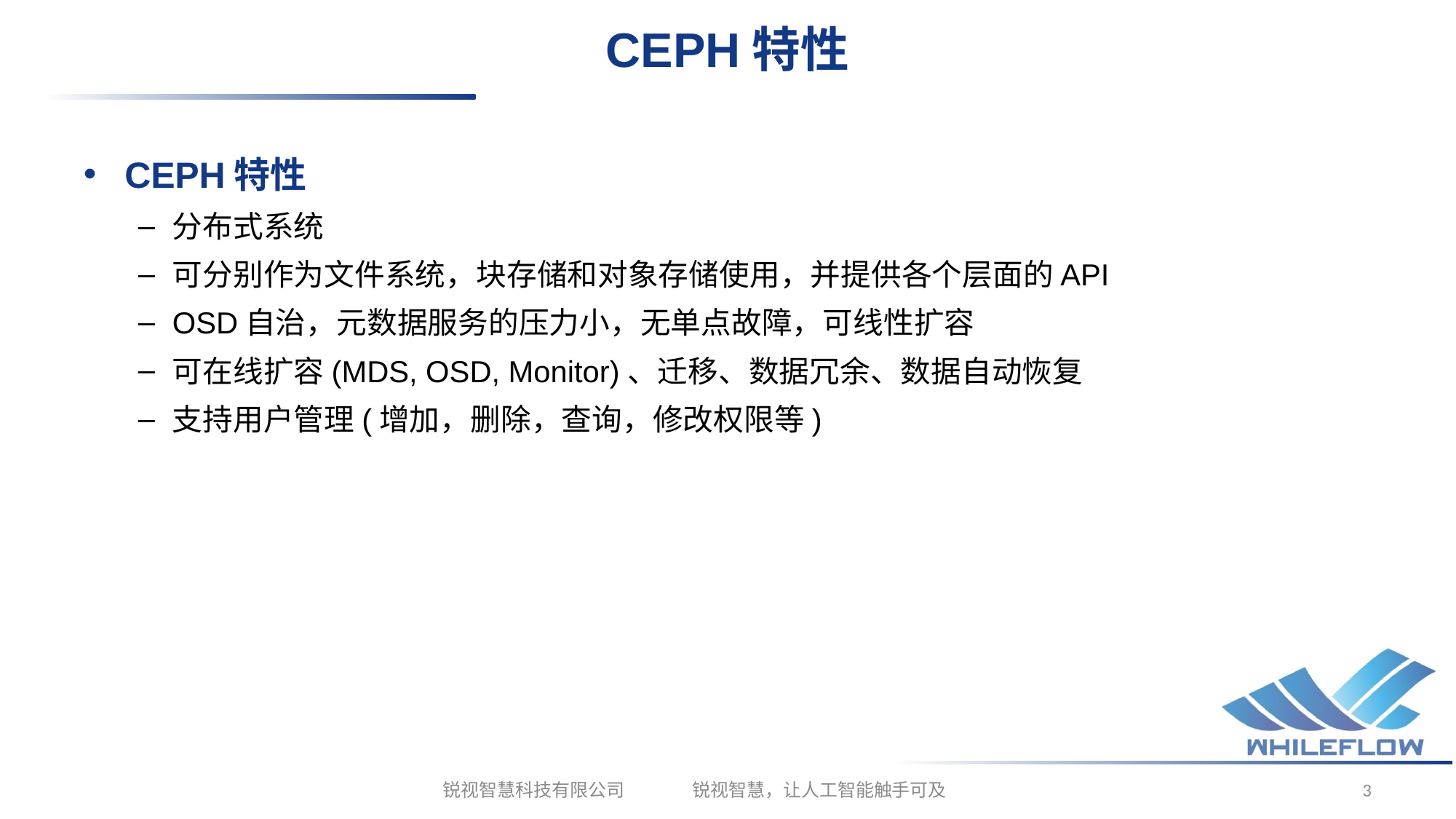

# CEPH特性
CEPH特性
分布式系统
可分别作为文件系统，块存储和对象存储使用，并提供各个层面的API
OSD自治，元数据服务的压力小，无单点故障，可线性扩容
可在线扩容(MDS, OSD, Monitor)、迁移、数据冗余、数据自动恢复
支持用户管理(增加，删除，查询，修改权限等)

锐视智慧科技有限公司            锐视智慧，让人工智能触手可及
3